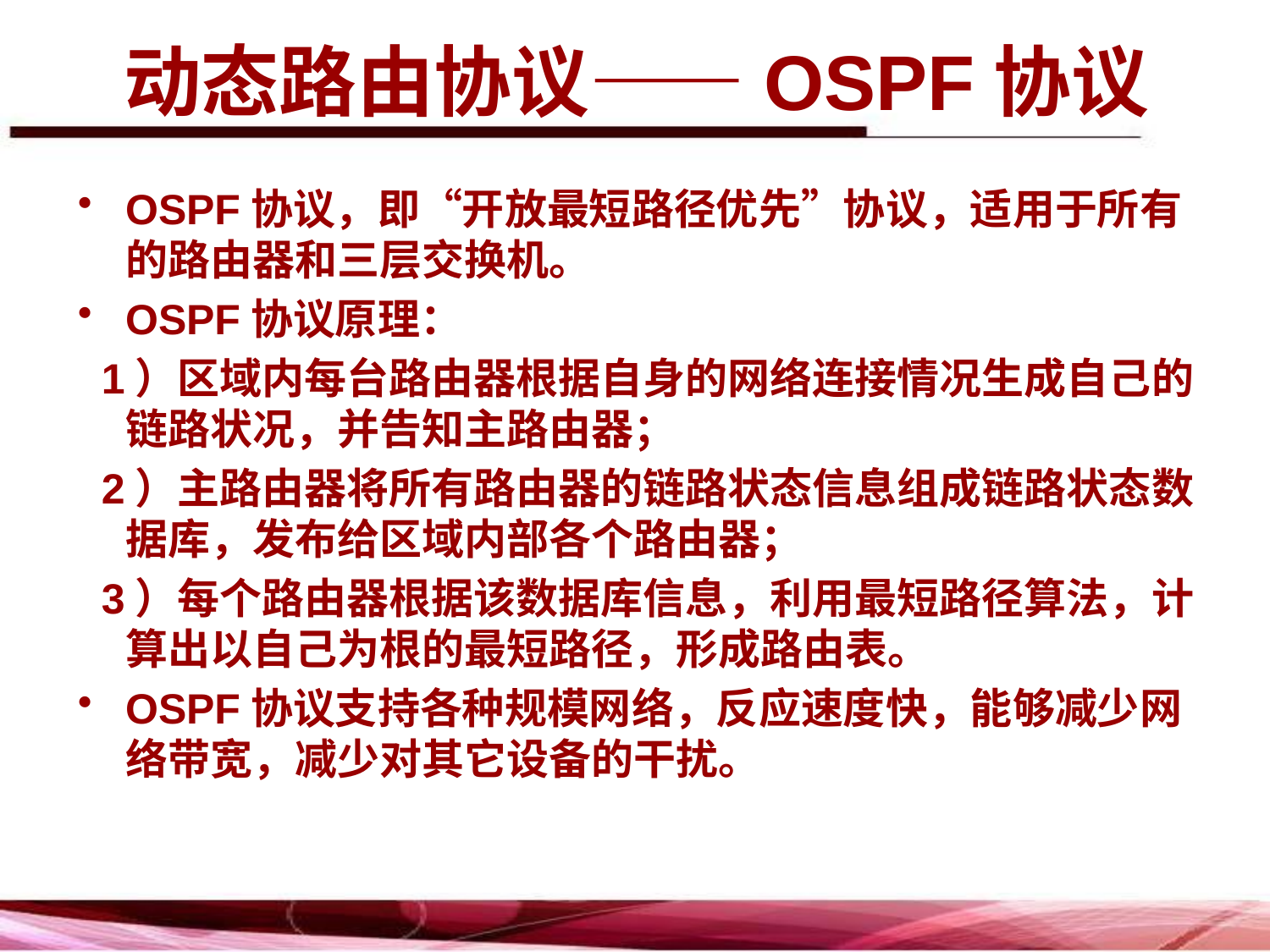

# 动态路由协议——OSPF协议
OSPF协议，即“开放最短路径优先”协议，适用于所有的路由器和三层交换机。
OSPF协议原理：
  1）区域内每台路由器根据自身的网络连接情况生成自己的链路状况，并告知主路由器；
  2）主路由器将所有路由器的链路状态信息组成链路状态数据库，发布给区域内部各个路由器；
  3）每个路由器根据该数据库信息，利用最短路径算法，计算出以自己为根的最短路径，形成路由表。
OSPF协议支持各种规模网络，反应速度快，能够减少网络带宽，减少对其它设备的干扰。